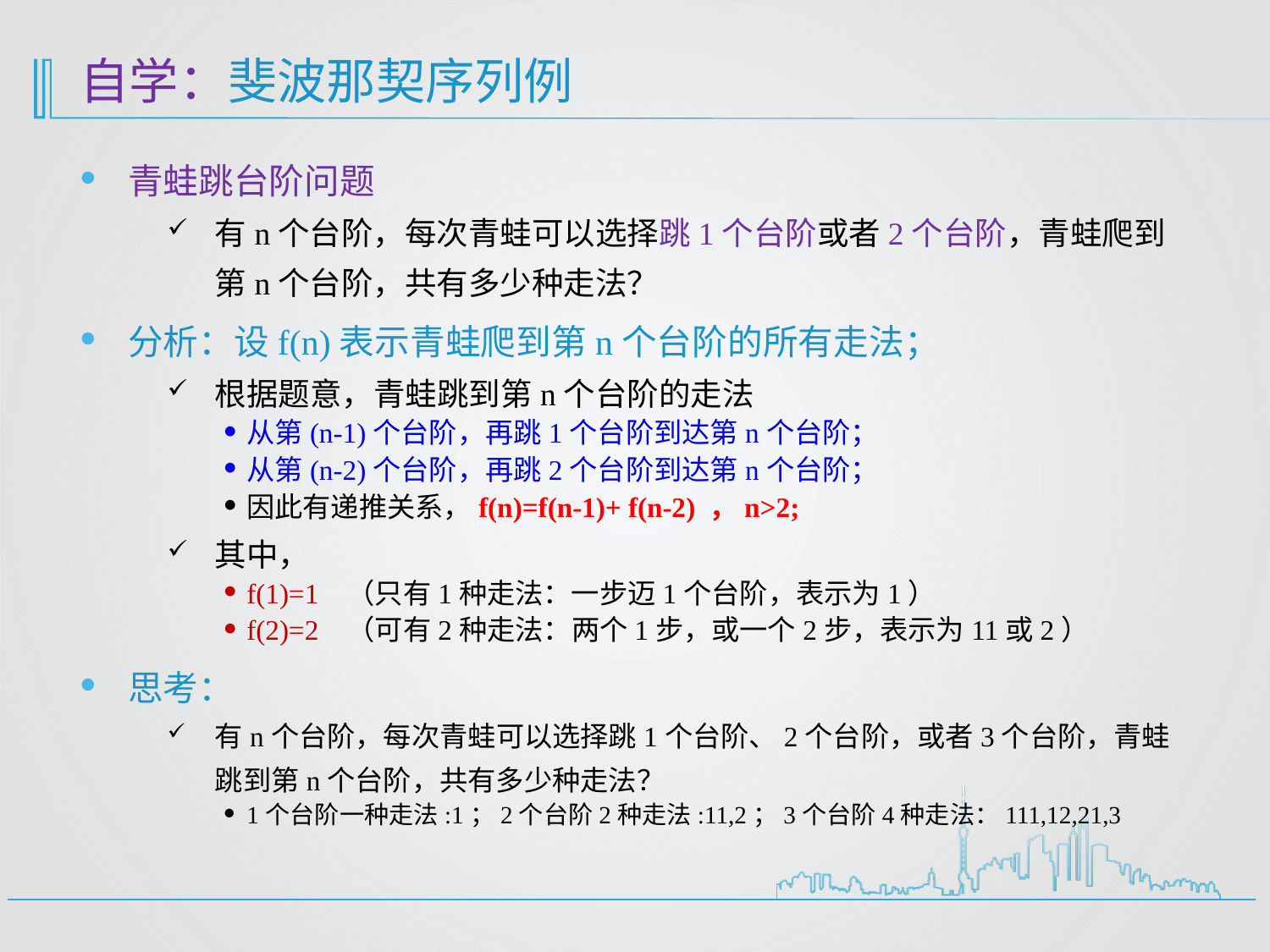

# 自学：斐波那契序列例
青蛙跳台阶问题
有n个台阶，每次青蛙可以选择跳1个台阶或者2个台阶，青蛙爬到第n个台阶，共有多少种走法？
分析：设f(n)表示青蛙爬到第n个台阶的所有走法；
根据题意，青蛙跳到第n个台阶的走法
从第(n-1)个台阶，再跳1个台阶到达第n个台阶；
从第(n-2)个台阶，再跳2个台阶到达第n个台阶；
因此有递推关系，f(n)=f(n-1)+ f(n-2) ，n>2;
其中，
f(1)=1   （只有1种走法：一步迈1个台阶，表示为1）
f(2)=2   （可有2种走法：两个1步，或一个2步，表示为11或2）
思考：
有n个台阶，每次青蛙可以选择跳1个台阶、2个台阶，或者3个台阶，青蛙跳到第n个台阶，共有多少种走法？
1个台阶一种走法:1；2个台阶2种走法:11,2；3个台阶4种走法：111,12,21,3